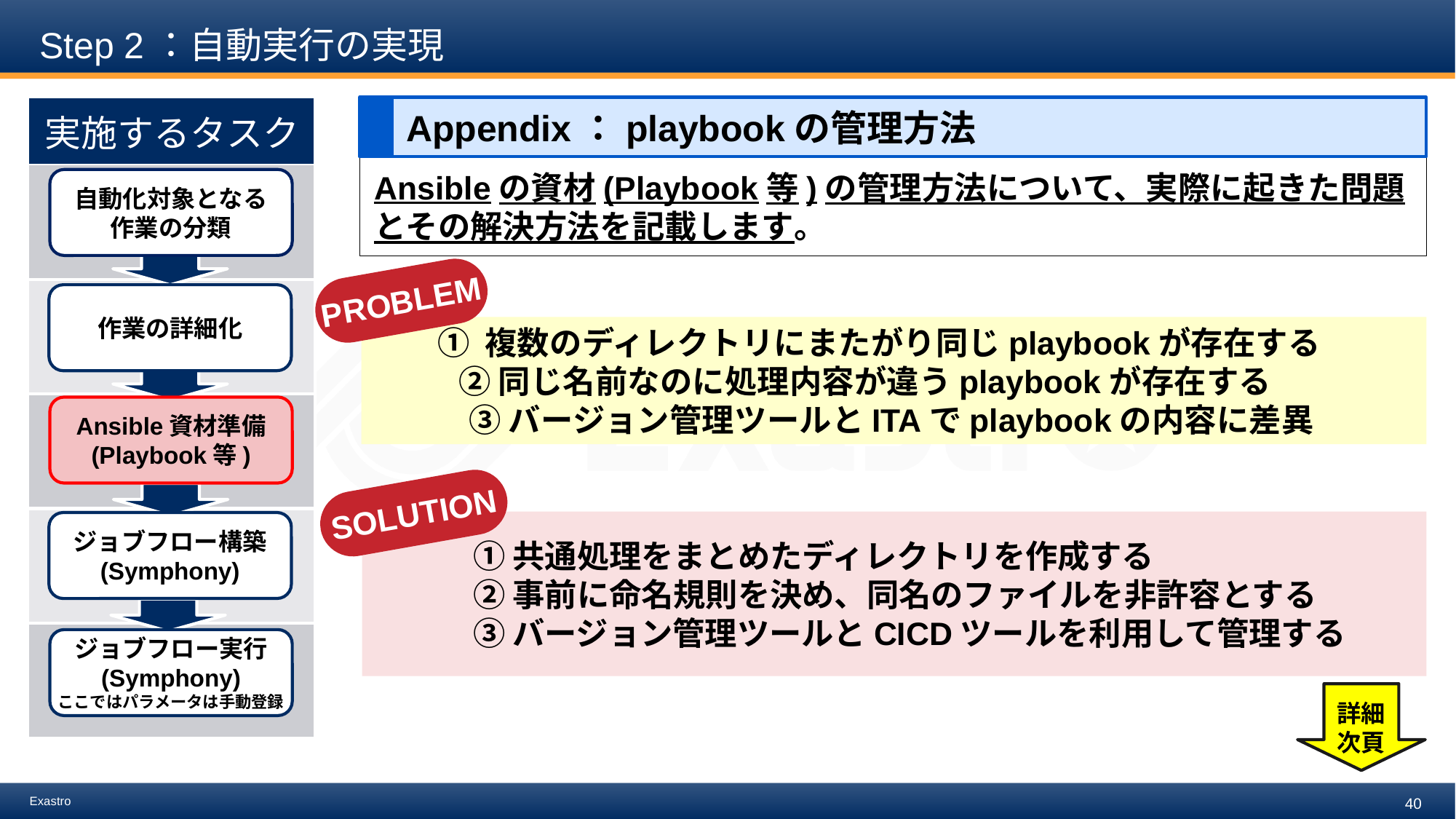

# Step 2：自動実行の実現
| 実施するタスク |
| --- |
|  |
|  |
|  |
|  |
|  |

Appendix：playbookの管理方法
Ansibleの資材(Playbook等)の管理方法について、実際に起きた問題とその解決方法を記載します。
自動化対象となる作業の分類

PROBLEM
作業の詳細化
         ① 複数のディレクトリにまたがり同じplaybookが存在する
　　   ② 同じ名前なのに処理内容が違うplaybookが存在する
　　　③ バージョン管理ツールとITAでplaybookの内容に差異

Ansible資材準備
(Playbook等)
SOLUTION

　　　① 共通処理をまとめたディレクトリを作成する
　　　② 事前に命名規則を決め、同名のファイルを非許容とする
　　　③ バージョン管理ツールとCICDツールを利用して管理する
ジョブフロー構築
(Symphony)

ジョブフロー実行
(Symphony)
ここではパラメータは手動登録

詳細
次頁